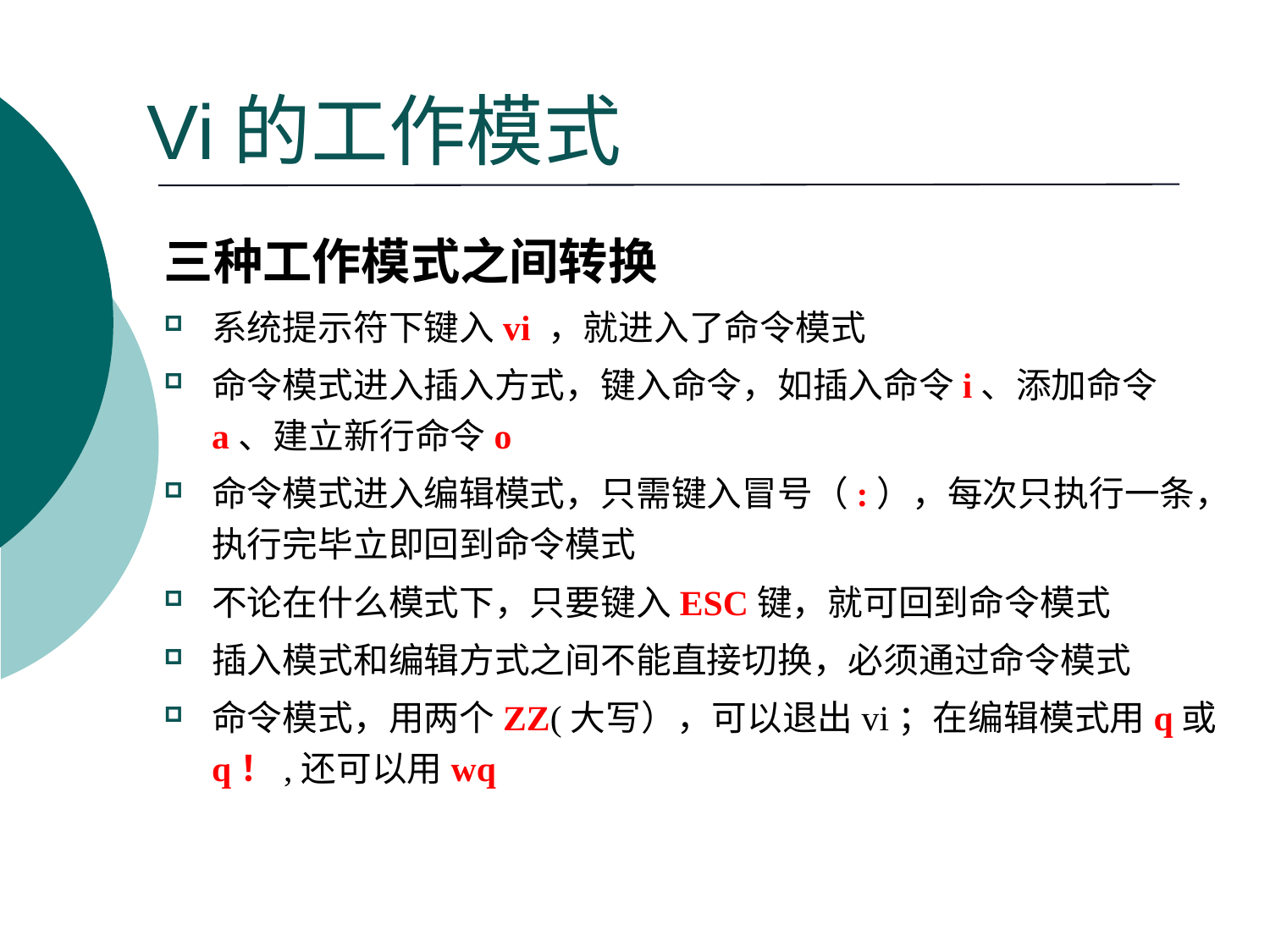

# Vi的工作模式
三种工作模式之间转换
系统提示符下键入vi ，就进入了命令模式
命令模式进入插入方式，键入命令，如插入命令i、添加命令a、建立新行命令o
命令模式进入编辑模式，只需键入冒号（:），每次只执行一条，执行完毕立即回到命令模式
不论在什么模式下，只要键入ESC键，就可回到命令模式
插入模式和编辑方式之间不能直接切换，必须通过命令模式
命令模式，用两个ZZ(大写），可以退出vi；在编辑模式用q或q！,还可以用wq
6